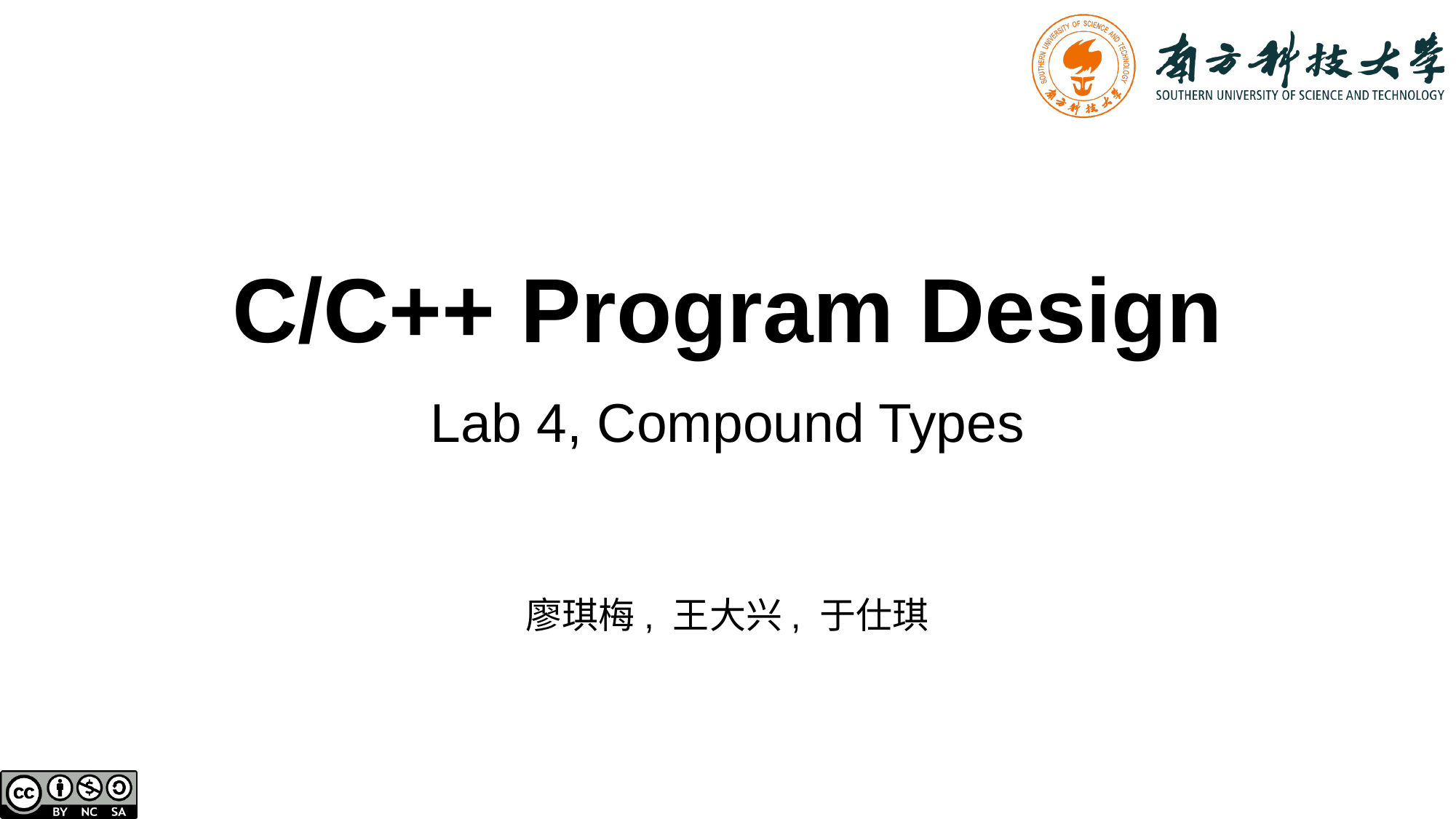

# C/C++ Program Design
Lab 4, Compound Types

廖琪梅, 王大兴, 于仕琪